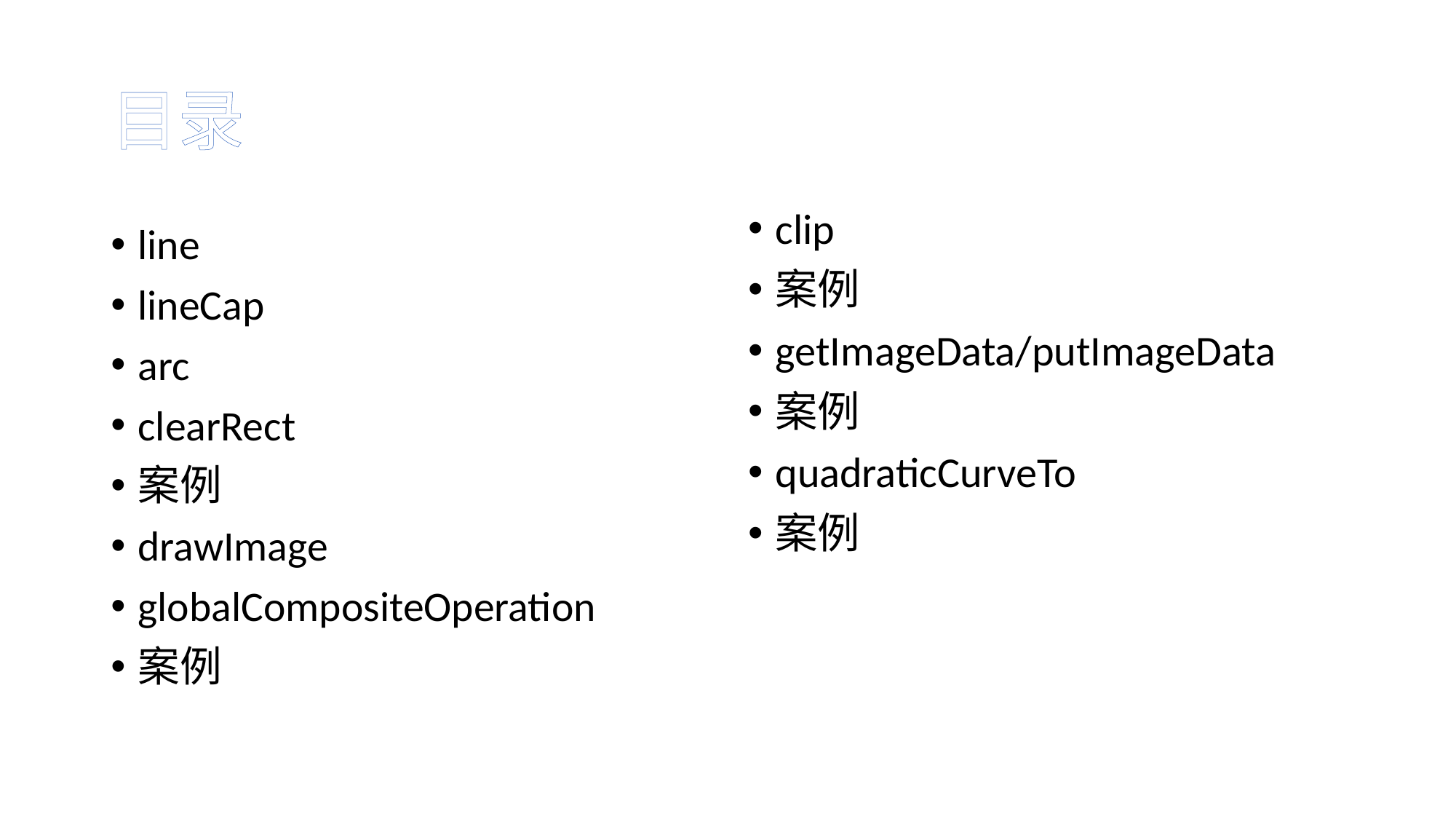

# 目录
clip
案例
getImageData/putImageData
案例
quadraticCurveTo
案例

line
lineCap
arc
clearRect
案例
drawImage
globalCompositeOperation
案例